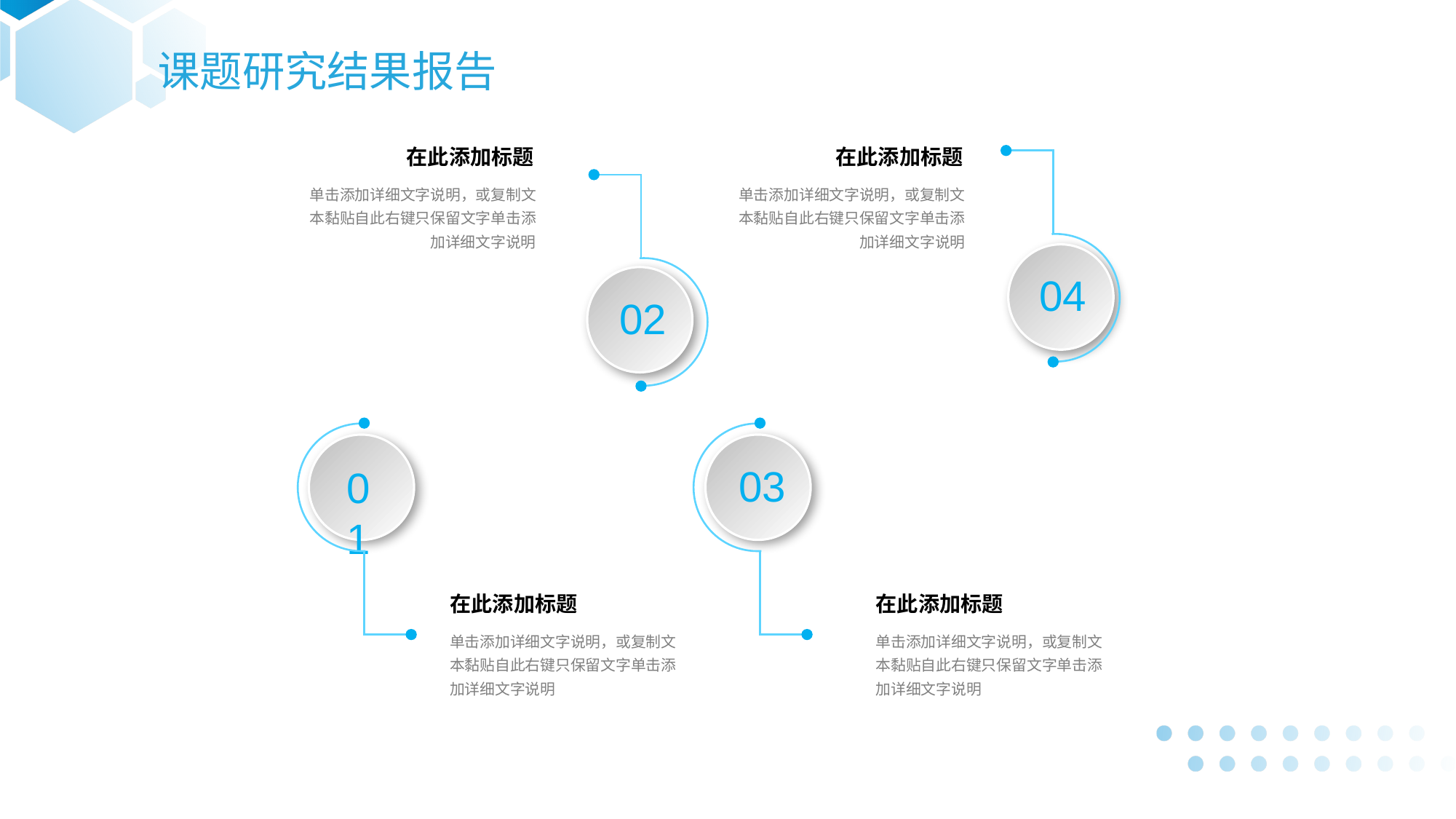

课题研究结果报告
在此添加标题
在此添加标题

单击添加详细文字说明，或复制文本黏贴自此右键只保留文字单击添加详细文字说明
单击添加详细文字说明，或复制文本黏贴自此右键只保留文字单击添加详细文字说明

04

02

01

03
在此添加标题
在此添加标题
单击添加详细文字说明，或复制文本黏贴自此右键只保留文字单击添加详细文字说明
单击添加详细文字说明，或复制文本黏贴自此右键只保留文字单击添加详细文字说明